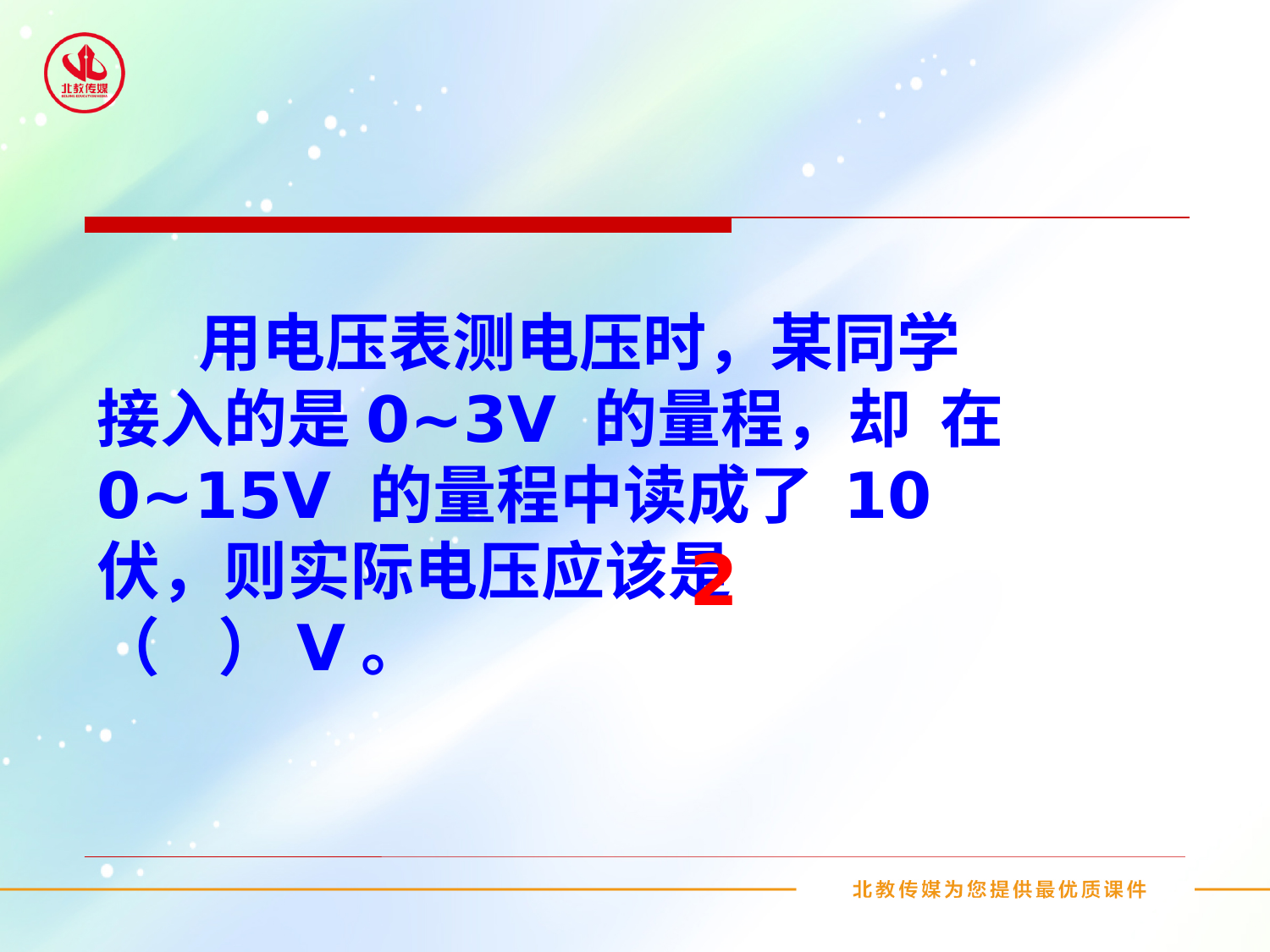

用电压表测电压时，某同学
接入的是0~3V 的量程，却  在0~15V 的量程中读成了 10伏，则实际电压应该是（    ）V。
2